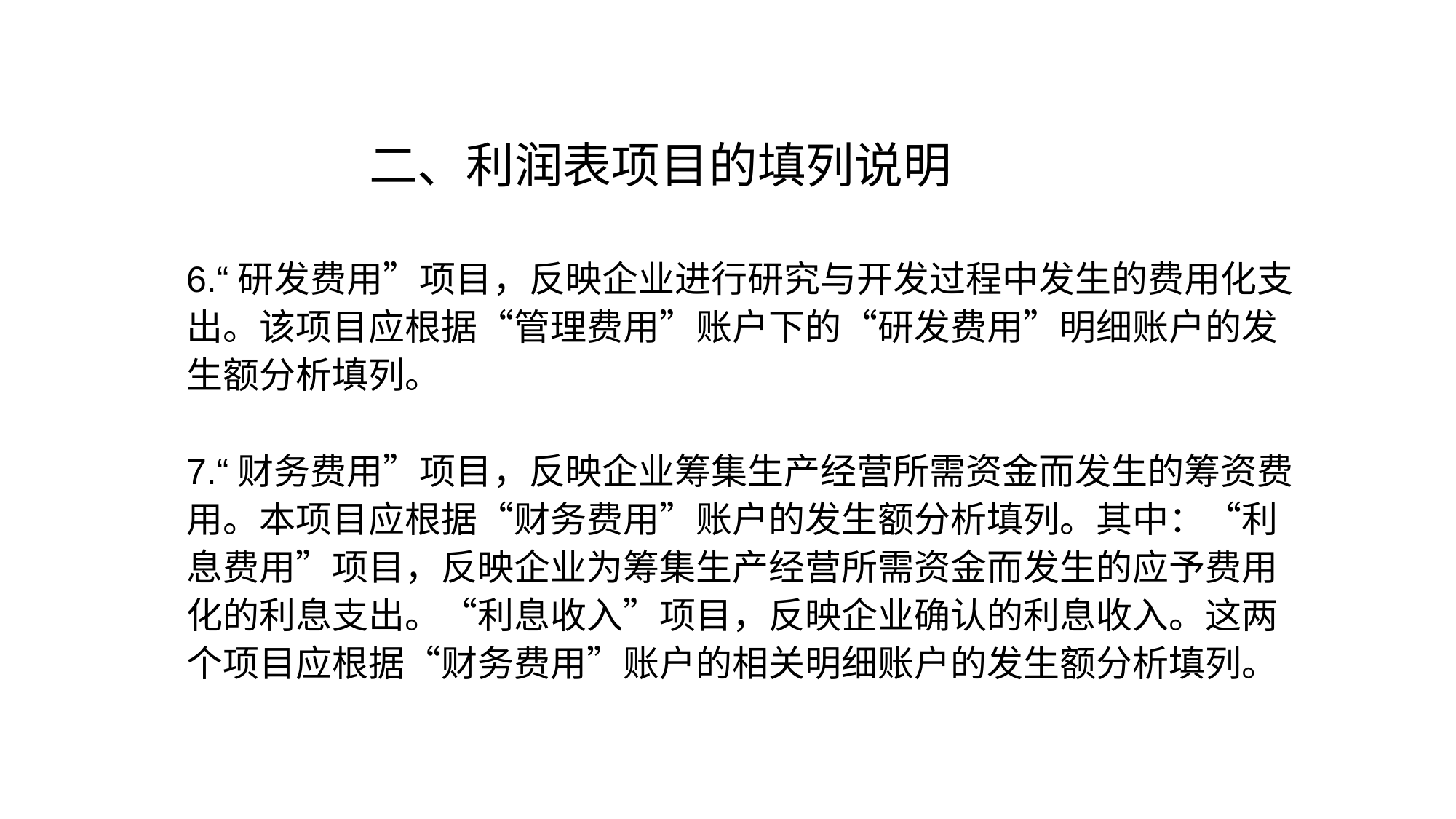

# 二、利润表项目的填列说明
6.“研发费用”项目，反映企业进行研究与开发过程中发生的费用化支出。该项目应根据“管理费用”账户下的“研发费用”明细账户的发生额分析填列。

7.“财务费用”项目，反映企业筹集生产经营所需资金而发生的筹资费用。本项目应根据“财务费用”账户的发生额分析填列。其中：“利息费用”项目，反映企业为筹集生产经营所需资金而发生的应予费用化的利息支出。“利息收入”项目，反映企业确认的利息收入。这两个项目应根据“财务费用”账户的相关明细账户的发生额分析填列。